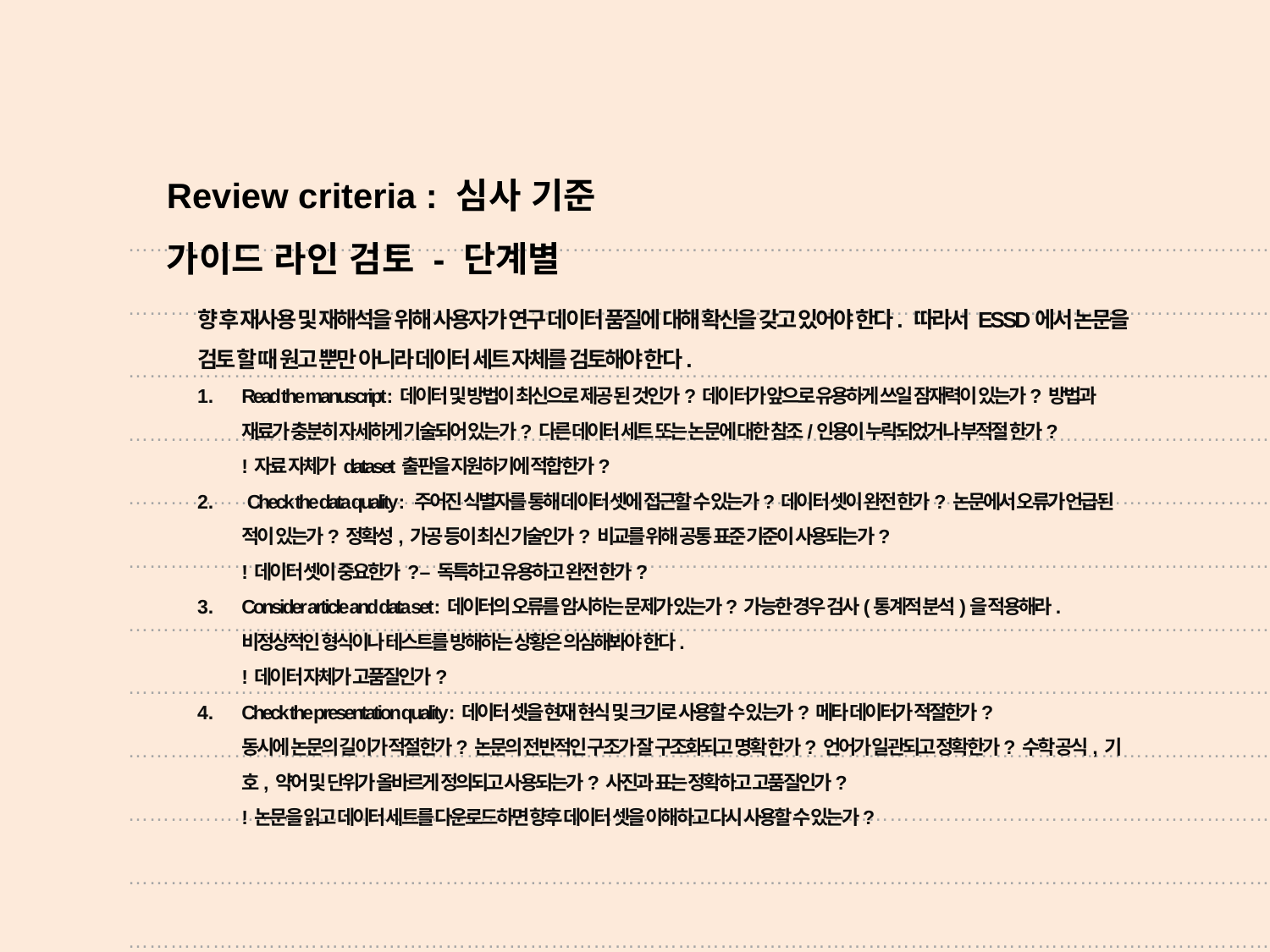

Review criteria : 심사 기준
가이드 라인 검토 - 단계별
향 후 재사용 및 재해석을 위해 사용자가 연구 데이터 품질에 대해 확신을 갖고 있어야 한다.  따라서 ESSD에서 논문을 검토 할 때 원고 뿐만 아니라 데이터 세트 자체를 검토해야 한다.
Read the manuscript : 데이터 및 방법이 최신으로 제공 된 것인가? 데이터가 앞으로 유용하게 쓰일 잠재력이 있는가? 방법과 재료가 충분히 자세하게 기술되어 있는가? 다른 데이터 세트 또는 논문에 대한 참조/인용이 누락되었거나 부적절 한가?
! 자료 자체가 dataset 출판을 지원하기에 적합한가?
 Check the data quality :  주어진 식별자를 통해 데이터 셋에 접근할 수 있는가? 데이터 셋이 완전 한가? 논문에서 오류가 언급된 적이 있는가? 정확성, 가공 등이 최신 기술인가? 비교를 위해 공통 표준 기준이 사용되는가?
! 데이터 셋이 중요한가 ? – 독특하고 유용하고 완전 한가?
Consider article and data set : 데이터의 오류를 암시하는 문제가 있는가? 가능한 경우 검사(통계적 분석)을 적용해라. 비정상적인 형식이나 테스트를 방해하는 상황은 의심해봐야 한다.
! 데이터 자체가 고품질인가?
Check the presentation quality : 데이터 셋을 현재 현식 및 크기로 사용할 수 있는가? 메타 데이터가 적절한가?
동시에 논문의 길이가 적절한가? 논문의 전반적인 구조가 잘 구조화되고 명확 한가? 언어가 일관되고 정확한가? 수학 공식, 기호, 약어 및 단위가 올바르게 정의되고 사용되는가? 사진과 표는 정확하고 고품질인가?
! 논문을 읽고 데이터 세트를 다운로드하면 향후 데이터 셋을 이해하고 다시 사용할 수 있는가?